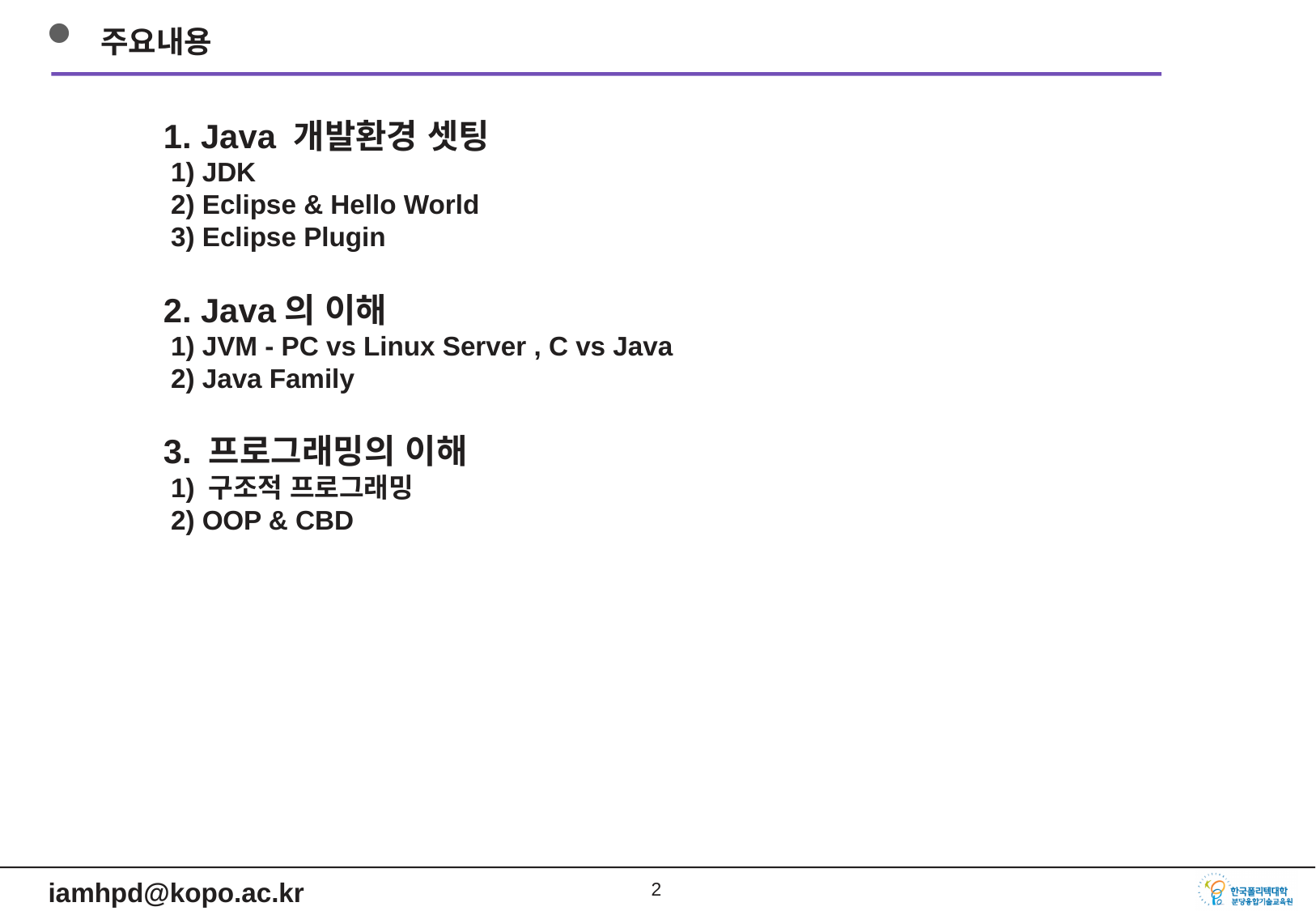

주요내용
1. Java 개발환경 셋팅
 1) JDK
 2) Eclipse & Hello World
 3) Eclipse Plugin

2. Java의 이해
 1) JVM - PC vs Linux Server , C vs Java
 2) Java Family

3. 프로그래밍의 이해
 1) 구조적 프로그래밍
 2) OOP & CBD

2